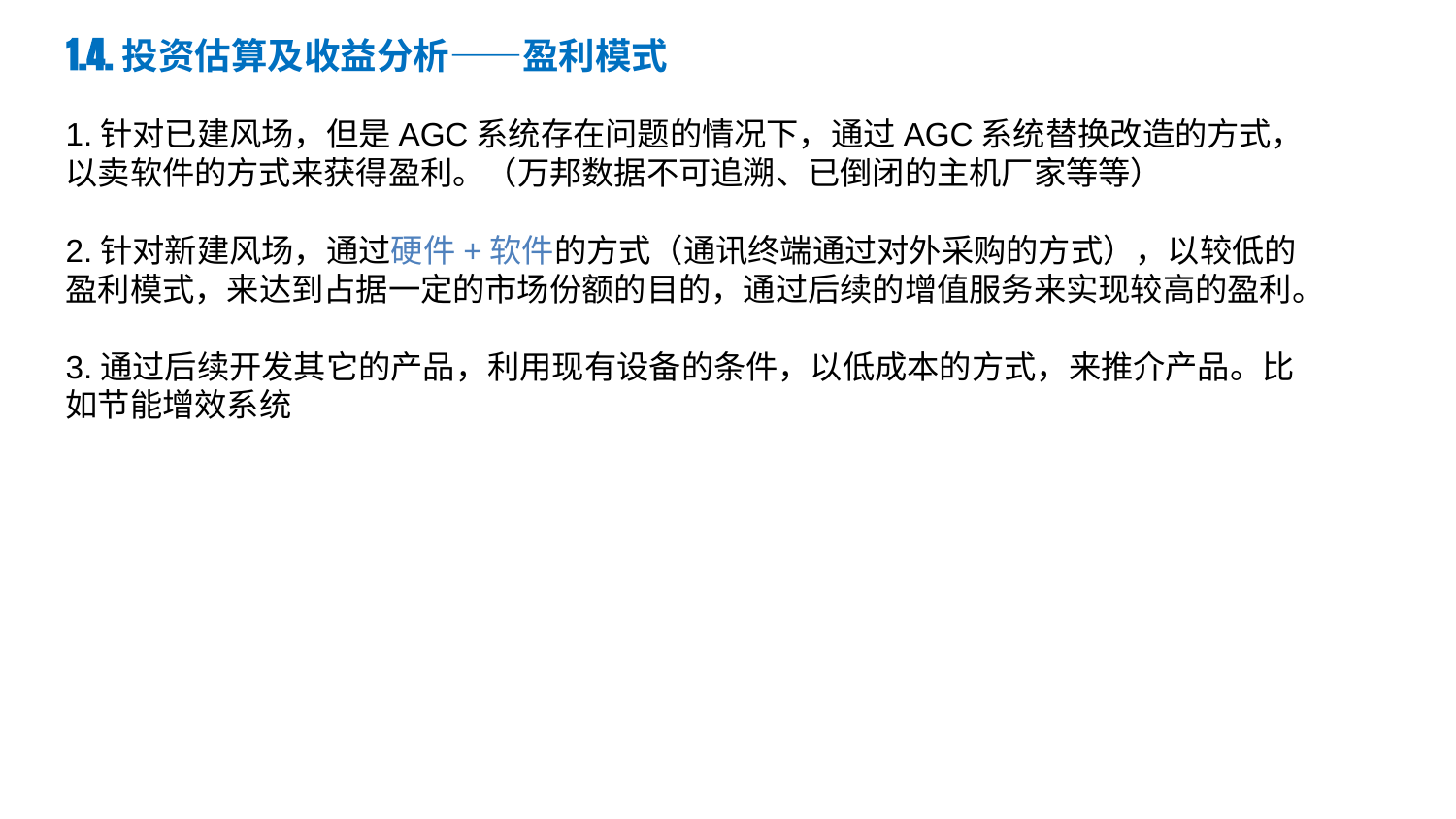

目 录
1.4.投资估算及收益分析——盈利模式
1.针对已建风场，但是AGC系统存在问题的情况下，通过AGC系统替换改造的方式，以卖软件的方式来获得盈利。（万邦数据不可追溯、已倒闭的主机厂家等等）

2.针对新建风场，通过硬件+软件的方式（通讯终端通过对外采购的方式），以较低的盈利模式，来达到占据一定的市场份额的目的，通过后续的增值服务来实现较高的盈利。

3.通过后续开发其它的产品，利用现有设备的条件，以低成本的方式，来推介产品。比如节能增效系统